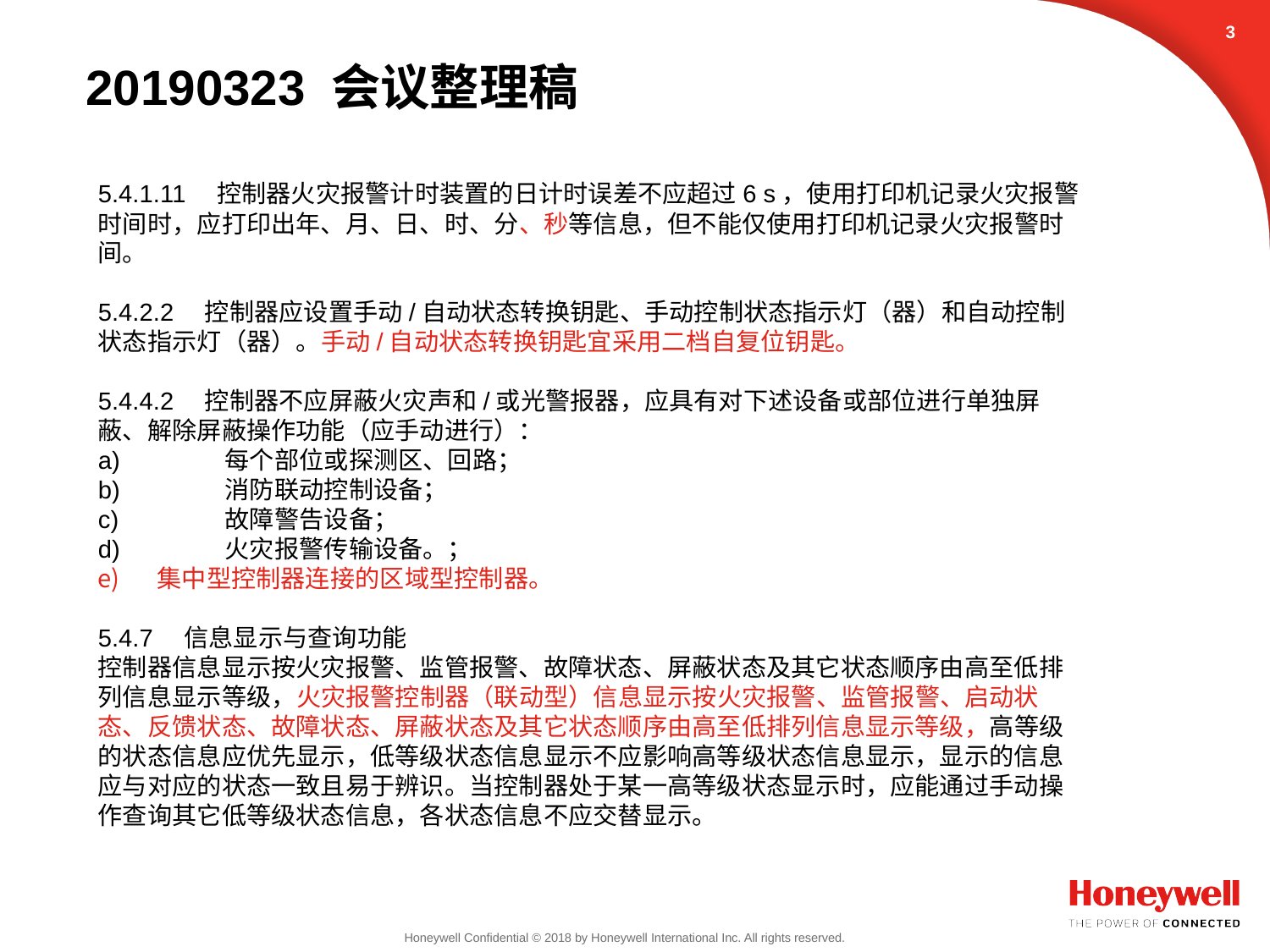

3
# 20190323 会议整理稿

5.4.1.11　控制器火灾报警计时装置的日计时误差不应超过6 s，使用打印机记录火灾报警时间时，应打印出年、月、日、时、分、秒等信息，但不能仅使用打印机记录火灾报警时间。

5.4.2.2　控制器应设置手动/自动状态转换钥匙、手动控制状态指示灯（器）和自动控制状态指示灯（器）。手动/自动状态转换钥匙宜采用二档自复位钥匙。

5.4.4.2　控制器不应屏蔽火灾声和/或光警报器，应具有对下述设备或部位进行单独屏蔽、解除屏蔽操作功能（应手动进行）：
a)	每个部位或探测区、回路；
b)	消防联动控制设备；
c)	故障警告设备；
d)	火灾报警传输设备。；
 集中型控制器连接的区域型控制器。

5.4.7　信息显示与查询功能
控制器信息显示按火灾报警、监管报警、故障状态、屏蔽状态及其它状态顺序由高至低排列信息显示等级，火灾报警控制器（联动型）信息显示按火灾报警、监管报警、启动状态、反馈状态、故障状态、屏蔽状态及其它状态顺序由高至低排列信息显示等级，高等级的状态信息应优先显示，低等级状态信息显示不应影响高等级状态信息显示，显示的信息应与对应的状态一致且易于辨识。当控制器处于某一高等级状态显示时，应能通过手动操作查询其它低等级状态信息，各状态信息不应交替显示。